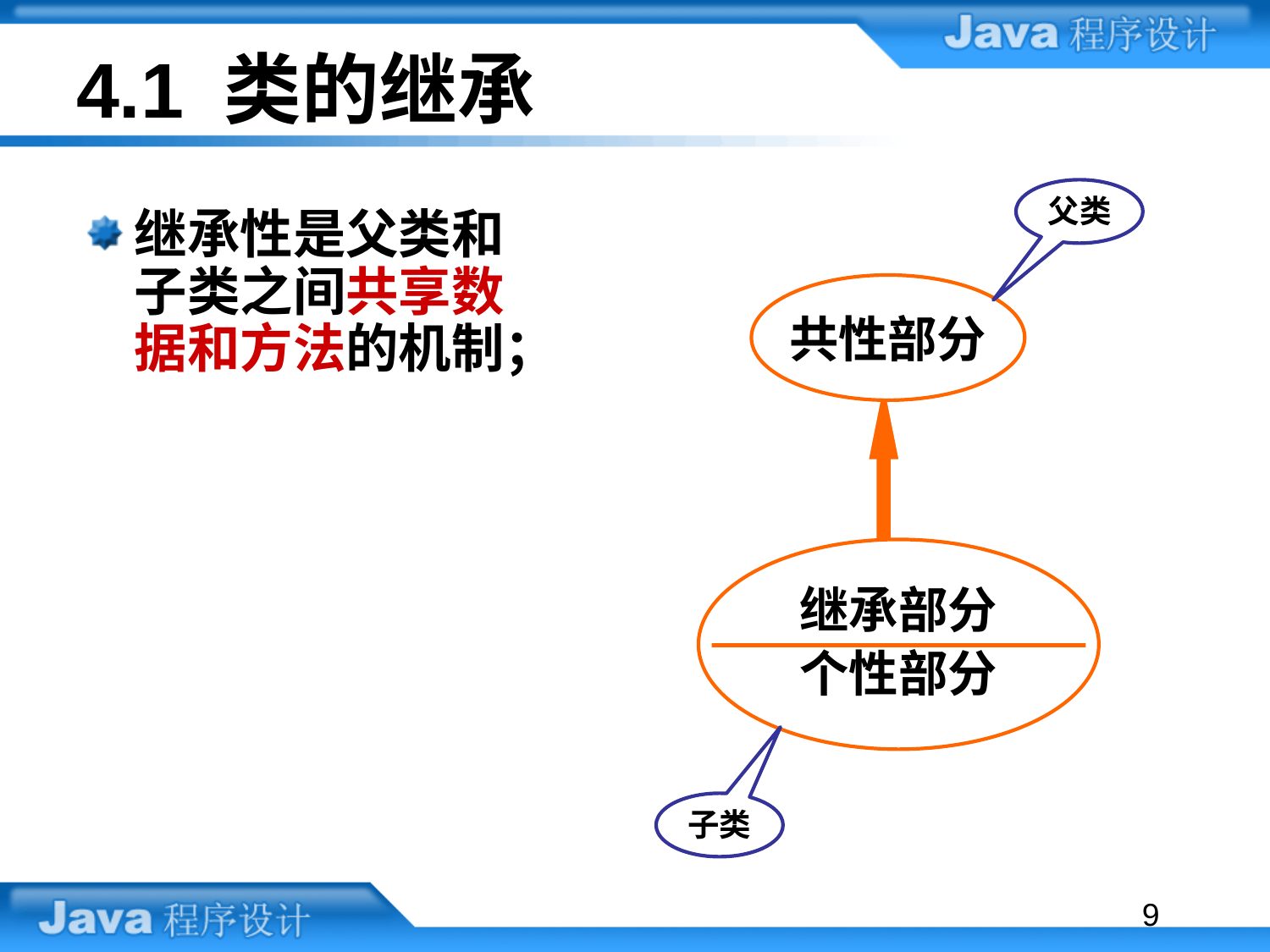

# 4.1 类的继承
父类
共性部分

继承部分
个性部分

子类
继承性是父类和子类之间共享数据和方法的机制；